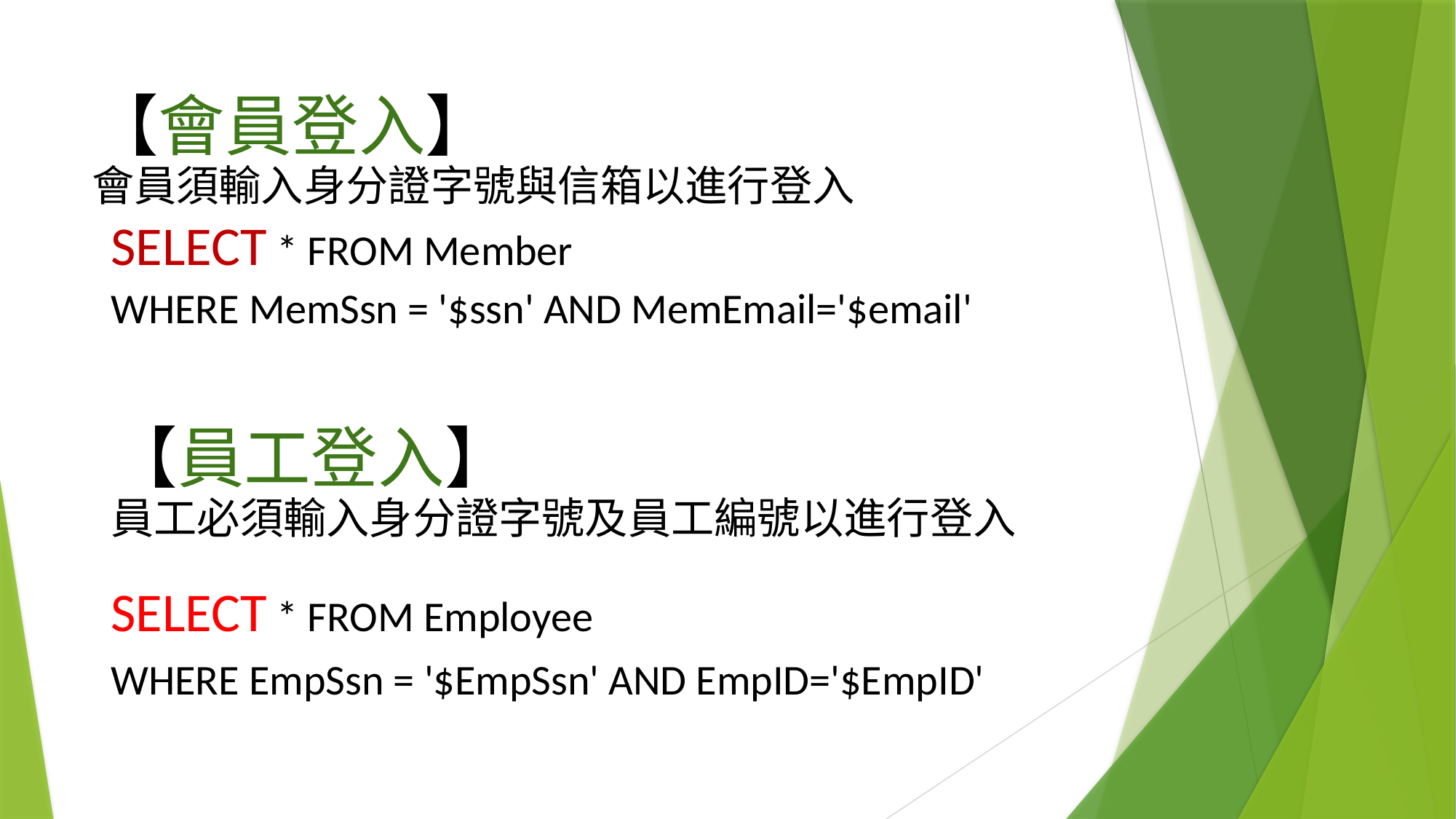

# 【會員登入】 會員須輸入身分證字號與信箱以進行登入
SELECT * FROM Member
WHERE MemSsn = '$ssn' AND MemEmail='$email'
【員工登入】
員工必須輸入身分證字號及員工編號以進行登入
SELECT * FROM Employee
WHERE EmpSsn = '$EmpSsn' AND EmpID='$EmpID'